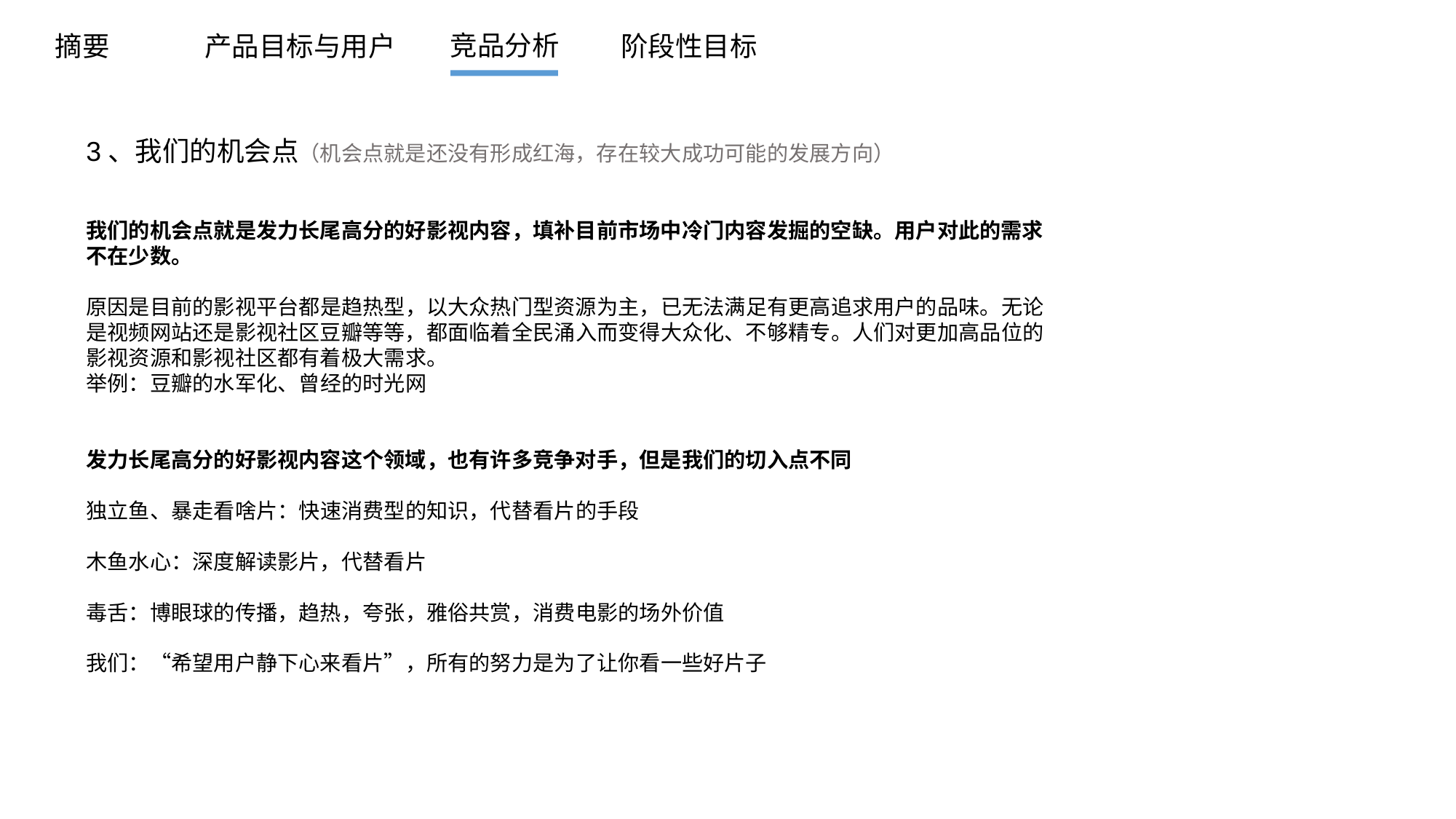

3、我们的机会点（机会点就是还没有形成红海，存在较大成功可能的发展方向）

我们的机会点就是发力长尾高分的好影视内容，填补目前市场中冷门内容发掘的空缺。用户对此的需求不在少数。

原因是目前的影视平台都是趋热型，以大众热门型资源为主，已无法满足有更高追求用户的品味。无论是视频网站还是影视社区豆瓣等等，都面临着全民涌入而变得大众化、不够精专。人们对更加高品位的影视资源和影视社区都有着极大需求。
举例：豆瓣的水军化、曾经的时光网

发力长尾高分的好影视内容这个领域，也有许多竞争对手，但是我们的切入点不同

独立鱼、暴走看啥片：快速消费型的知识，代替看片的手段

木鱼水心：深度解读影片，代替看片

毒舌：博眼球的传播，趋热，夸张，雅俗共赏，消费电影的场外价值

我们：“希望用户静下心来看片”，所有的努力是为了让你看一些好片子